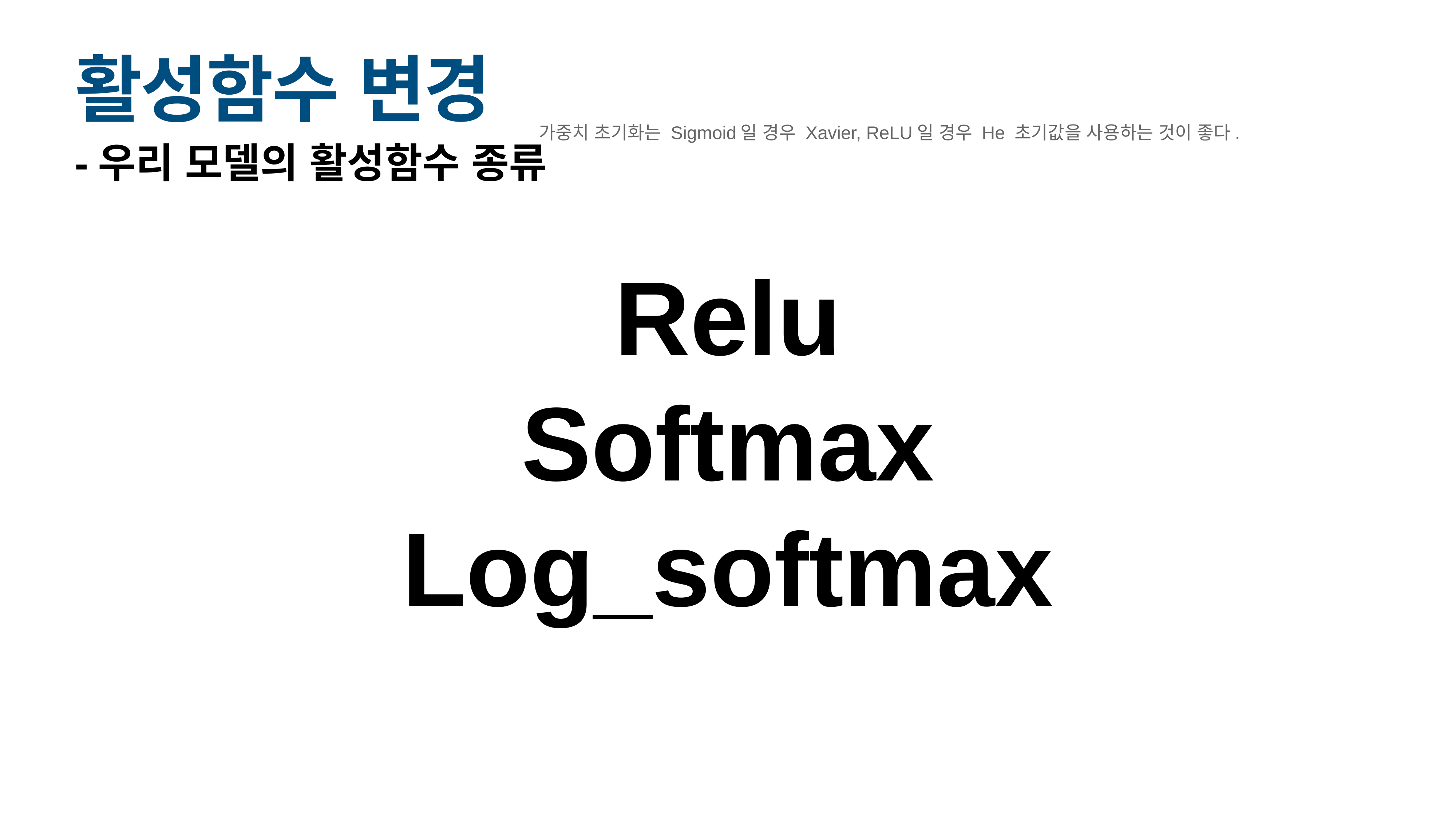

# 활성함수 변경
가중치 초기화는 Sigmoid일 경우 Xavier, ReLU일 경우 He 초기값을 사용하는 것이 좋다.
-우리 모델의 활성함수 종류
Relu
Softmax
Log_softmax